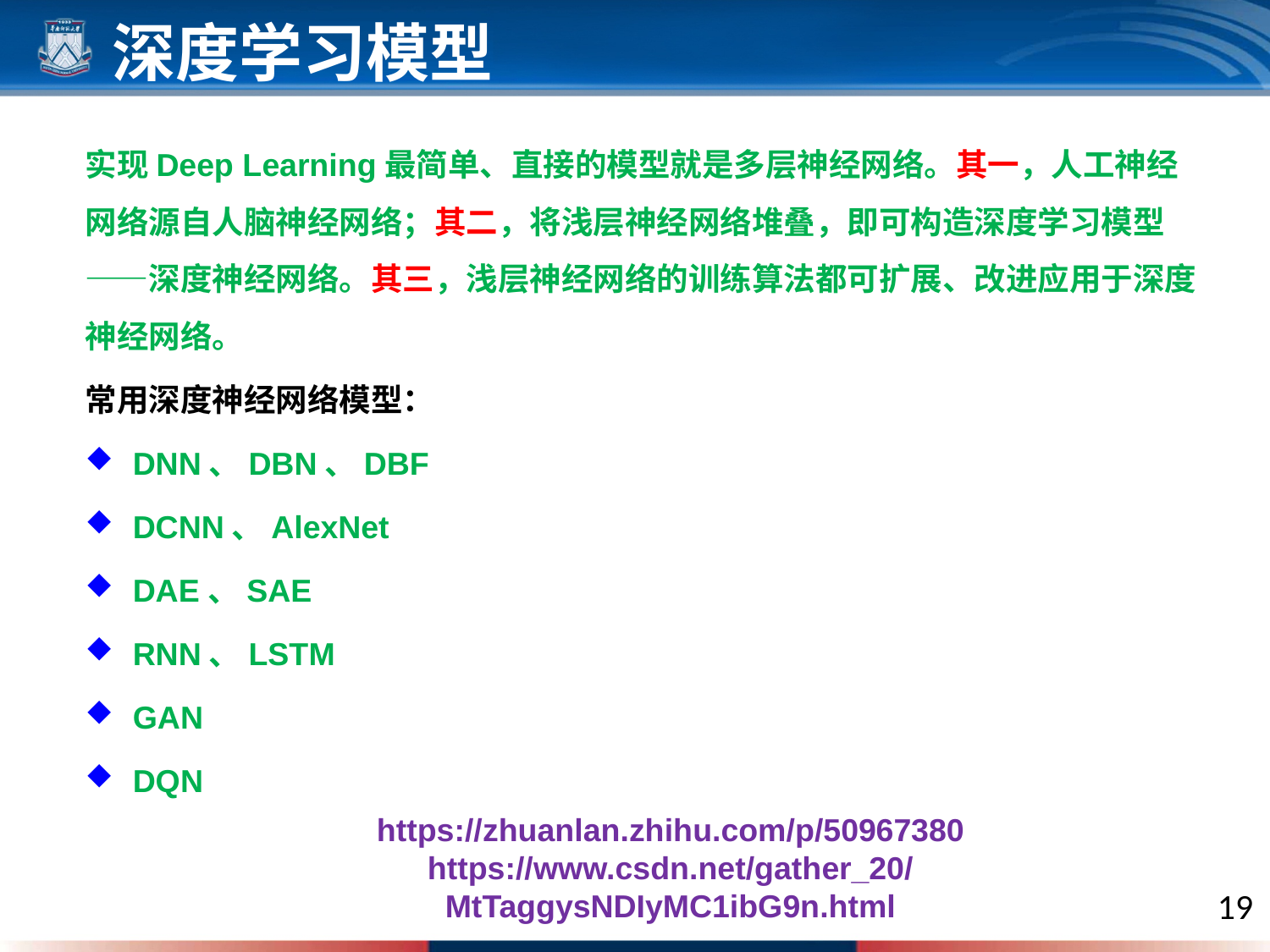

深度学习模型
实现Deep Learning最简单、直接的模型就是多层神经网络。其一，人工神经网络源自人脑神经网络；其二，将浅层神经网络堆叠，即可构造深度学习模型——深度神经网络。其三，浅层神经网络的训练算法都可扩展、改进应用于深度神经网络。
常用深度神经网络模型：
DNN、DBN、DBF
DCNN、AlexNet
DAE、SAE
RNN、LSTM
GAN
DQN
https://zhuanlan.zhihu.com/p/50967380
https://www.csdn.net/gather_20/MtTaggysNDIyMC1ibG9n.html